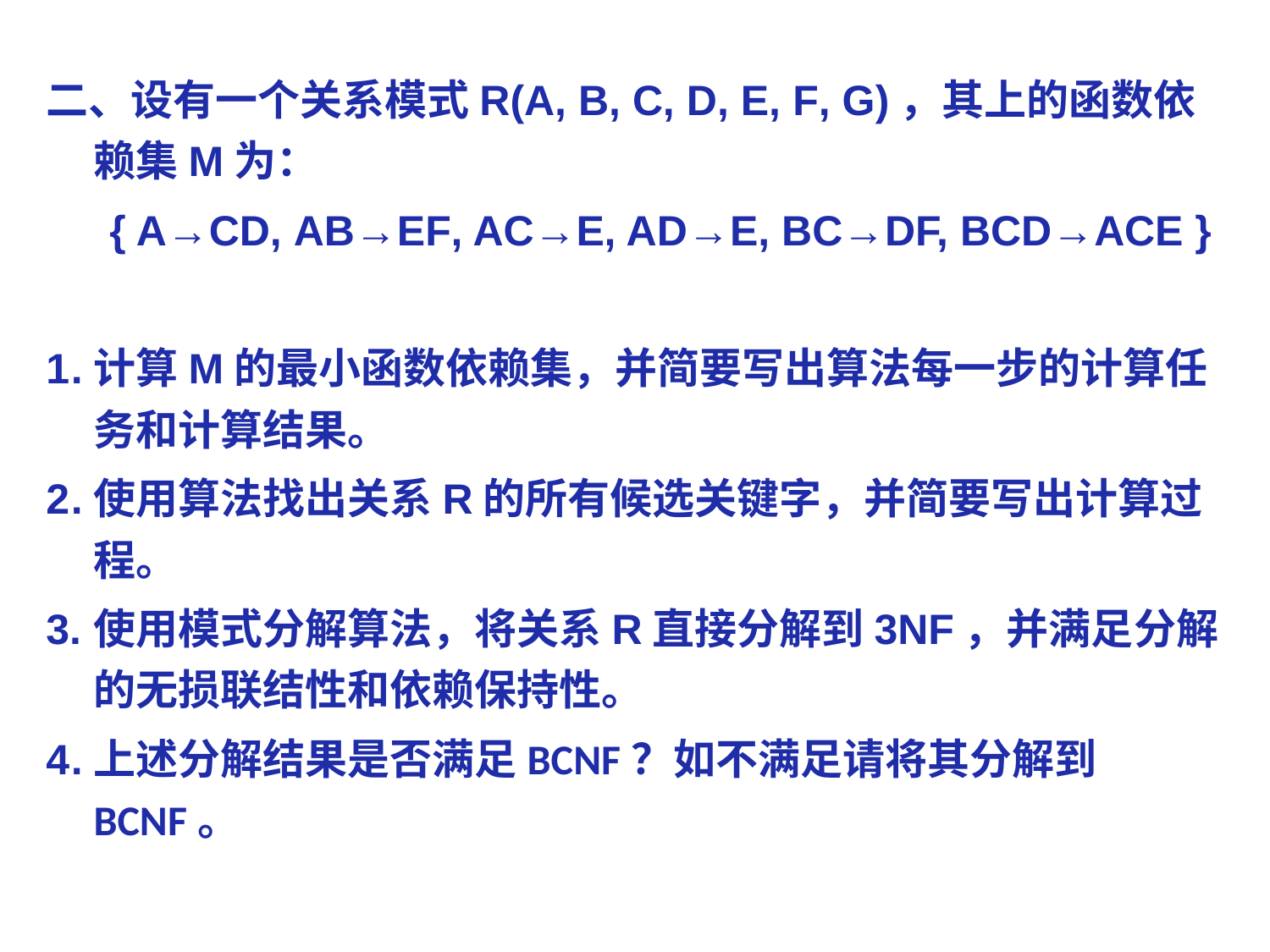

二、设有一个关系模式R(A, B, C, D, E, F, G)，其上的函数依赖集M为：
{ A→CD, AB→EF, AC→E, AD→E, BC→DF, BCD→ACE }

计算M的最小函数依赖集，并简要写出算法每一步的计算任务和计算结果。
使用算法找出关系R的所有候选关键字，并简要写出计算过程。
使用模式分解算法，将关系R直接分解到3NF，并满足分解的无损联结性和依赖保持性。
上述分解结果是否满足BCNF？如不满足请将其分解到BCNF。